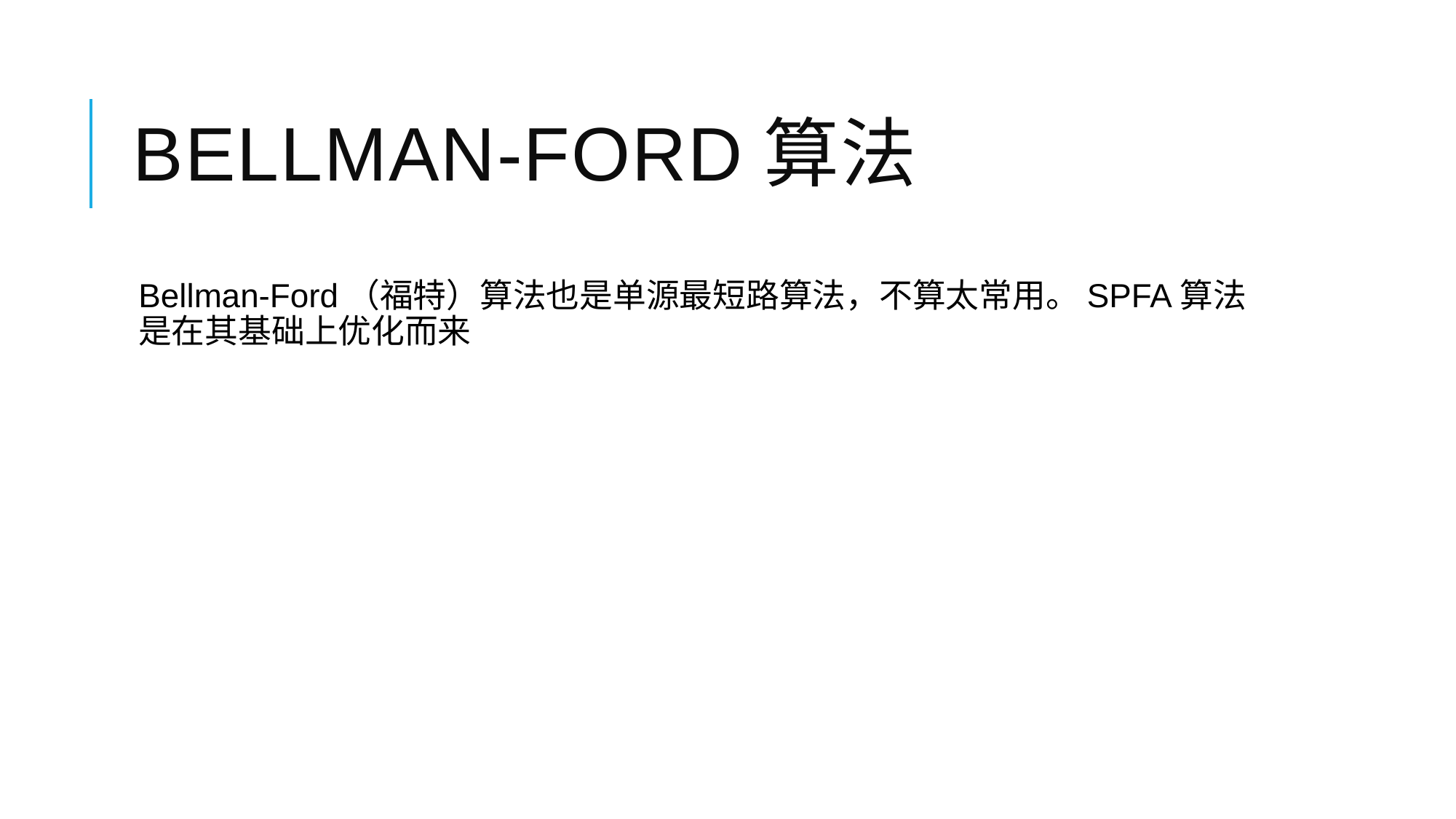

# Bellman-Ford算法
Bellman-Ford（福特）算法也是单源最短路算法，不算太常用。SPFA算法是在其基础上优化而来